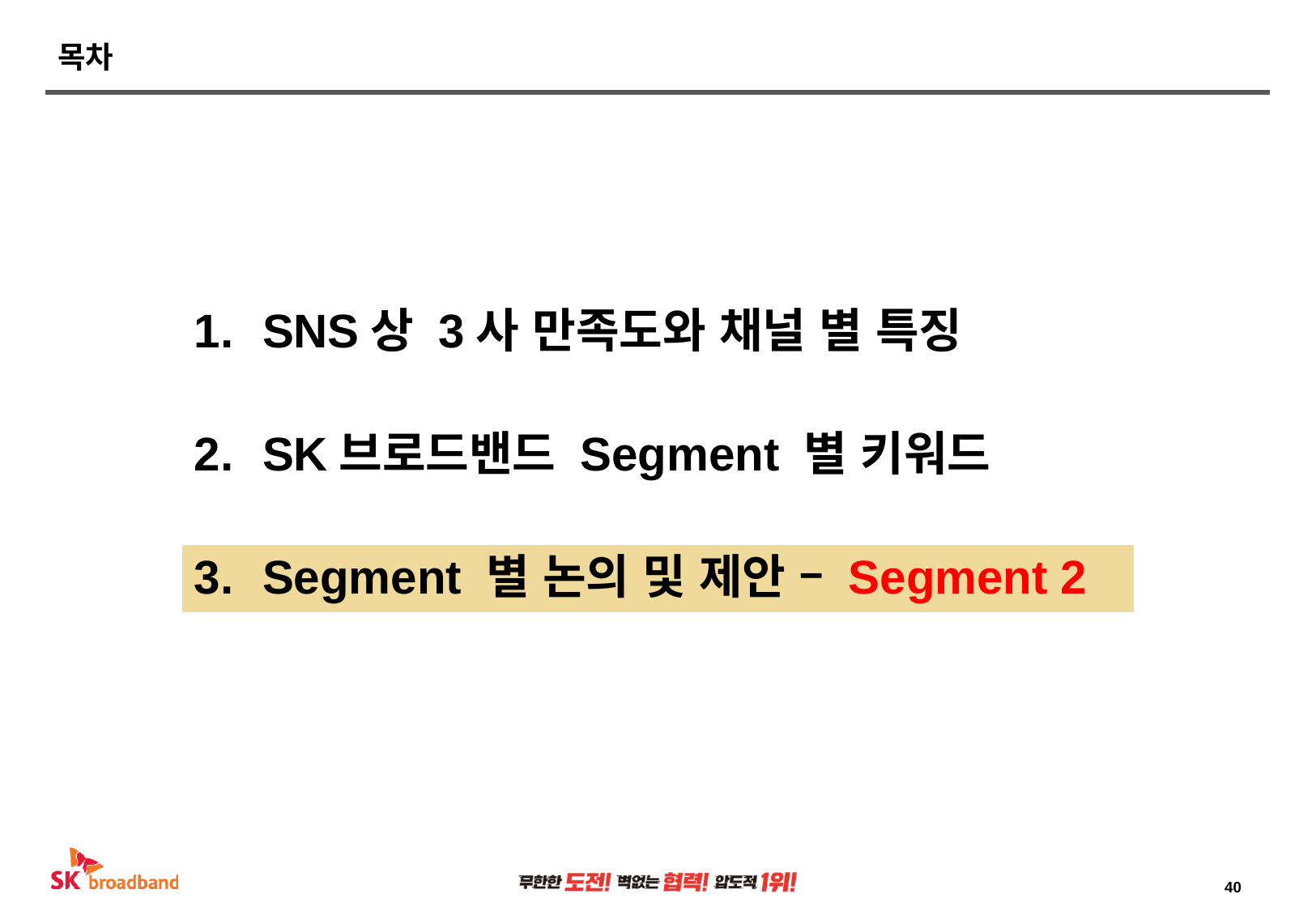

# 목차
SNS상 3사 만족도와 채널 별 특징
SK브로드밴드 Segment 별 키워드
Segment 별 논의 및 제안 – Segment 2